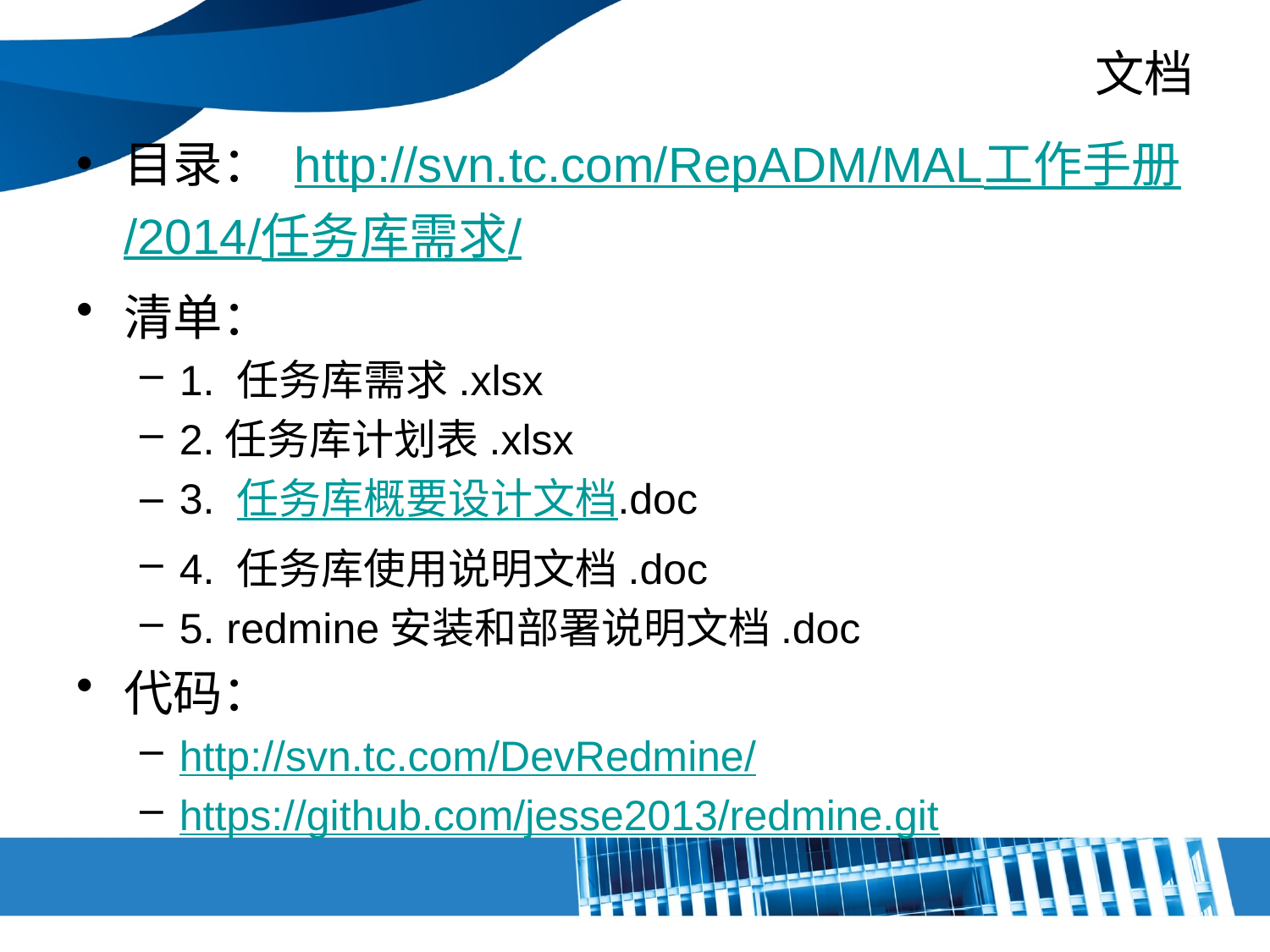

# 文档
目录： http://svn.tc.com/RepADM/MAL工作手册/2014/任务库需求/
清单：
1. 任务库需求.xlsx
2.任务库计划表.xlsx
3. 任务库概要设计文档.doc
4. 任务库使用说明文档.doc
5. redmine安装和部署说明文档.doc
代码：
http://svn.tc.com/DevRedmine/
https://github.com/jesse2013/redmine.git